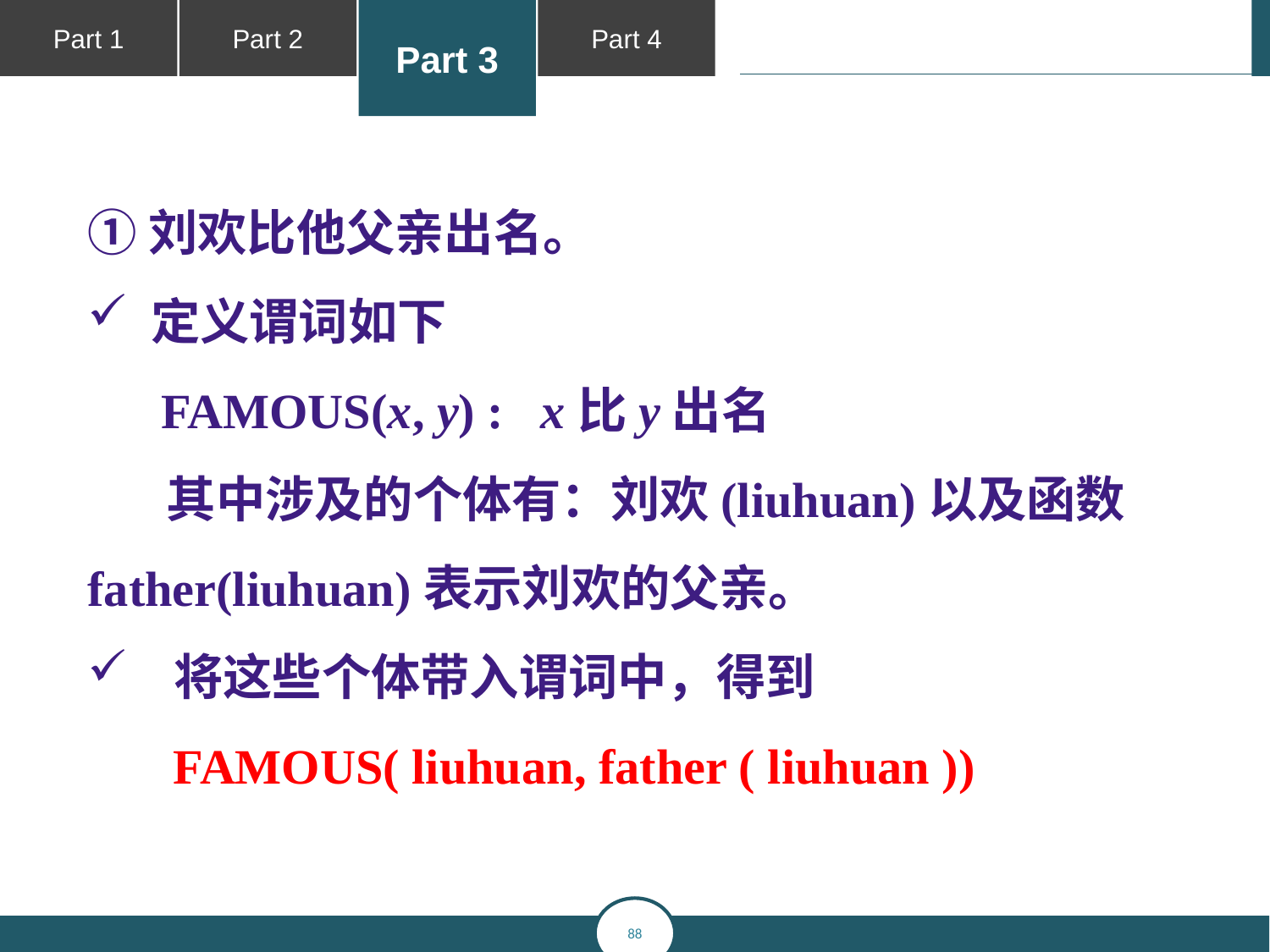

①刘欢比他父亲出名。
定义谓词如下
      FAMOUS(x, y) :   x比y出名
      其中涉及的个体有：刘欢(liuhuan)以及函数father(liuhuan)表示刘欢的父亲。
 将这些个体带入谓词中，得到
       FAMOUS( liuhuan, father ( liuhuan ))